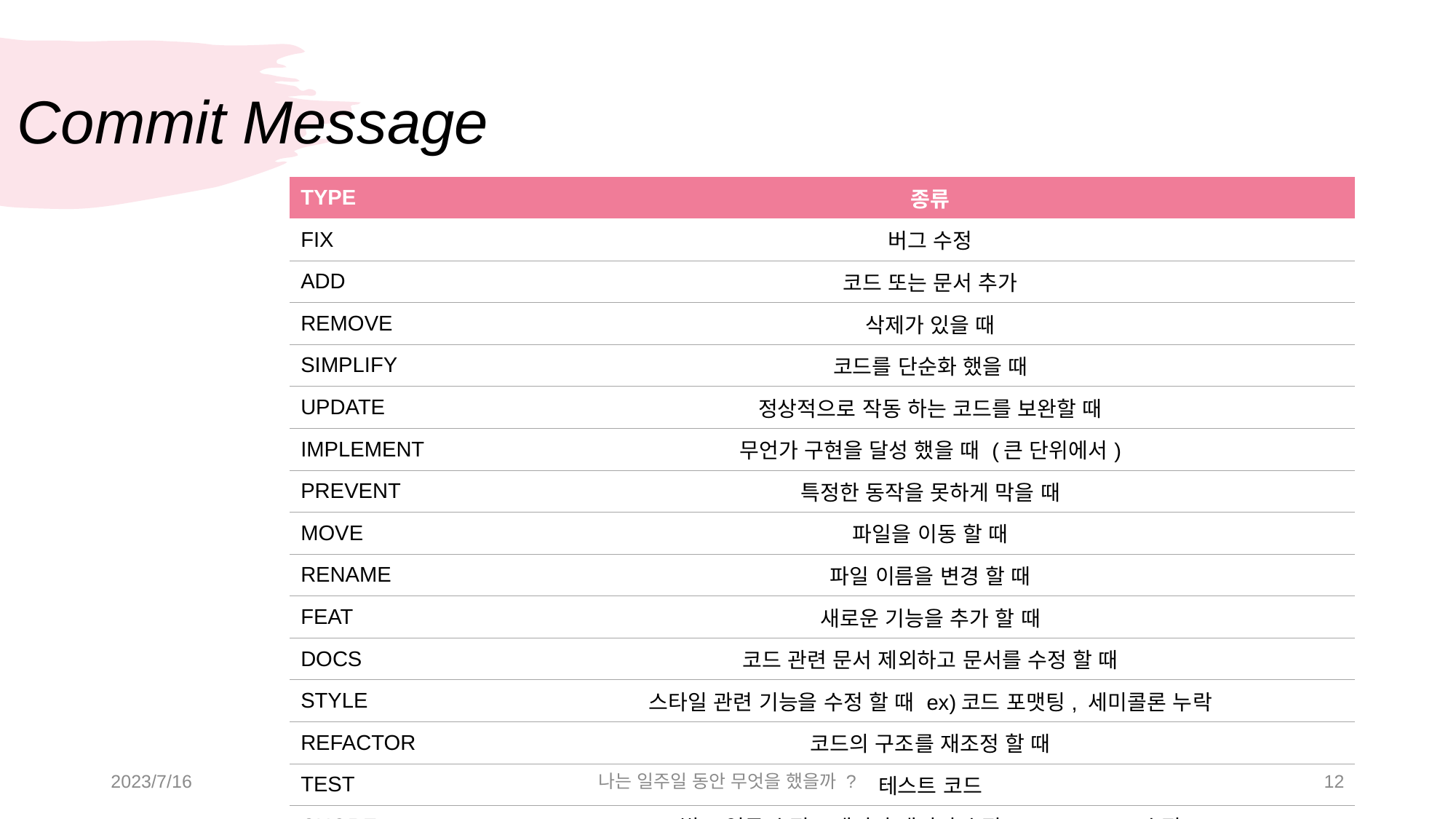

# Commit Message
| TYPE | 종류 |
| --- | --- |
| FIX | 버그 수정 |
| ADD | 코드 또는 문서 추가 |
| REMOVE | 삭제가 있을 때 |
| SIMPLIFY | 코드를 단순화 했을 때 |
| UPDATE | 정상적으로 작동 하는 코드를 보완할 때 |
| IMPLEMENT | 무언가 구현을 달성 했을 때 (큰 단위에서) |
| PREVENT | 특정한 동작을 못하게 막을 때 |
| MOVE | 파일을 이동 할 때 |
| RENAME | 파일 이름을 변경 할 때 |
| FEAT | 새로운 기능을 추가 할 때 |
| DOCS | 코드 관련 문서 제외하고 문서를 수정 할 때 |
| STYLE | 스타일 관련 기능을 수정 할 때 ex)코드 포맷팅, 세미콜론 누락 |
| REFACTOR | 코드의 구조를 재조정 할 때 |
| TEST | 테스트 코드 |
| CHORE | 빌드 업무 수정, 패키지 매니저 수정 ex) gitignore 수정 |
2023/7/16
나는 일주일 동안 무엇을 했을까 ?
12